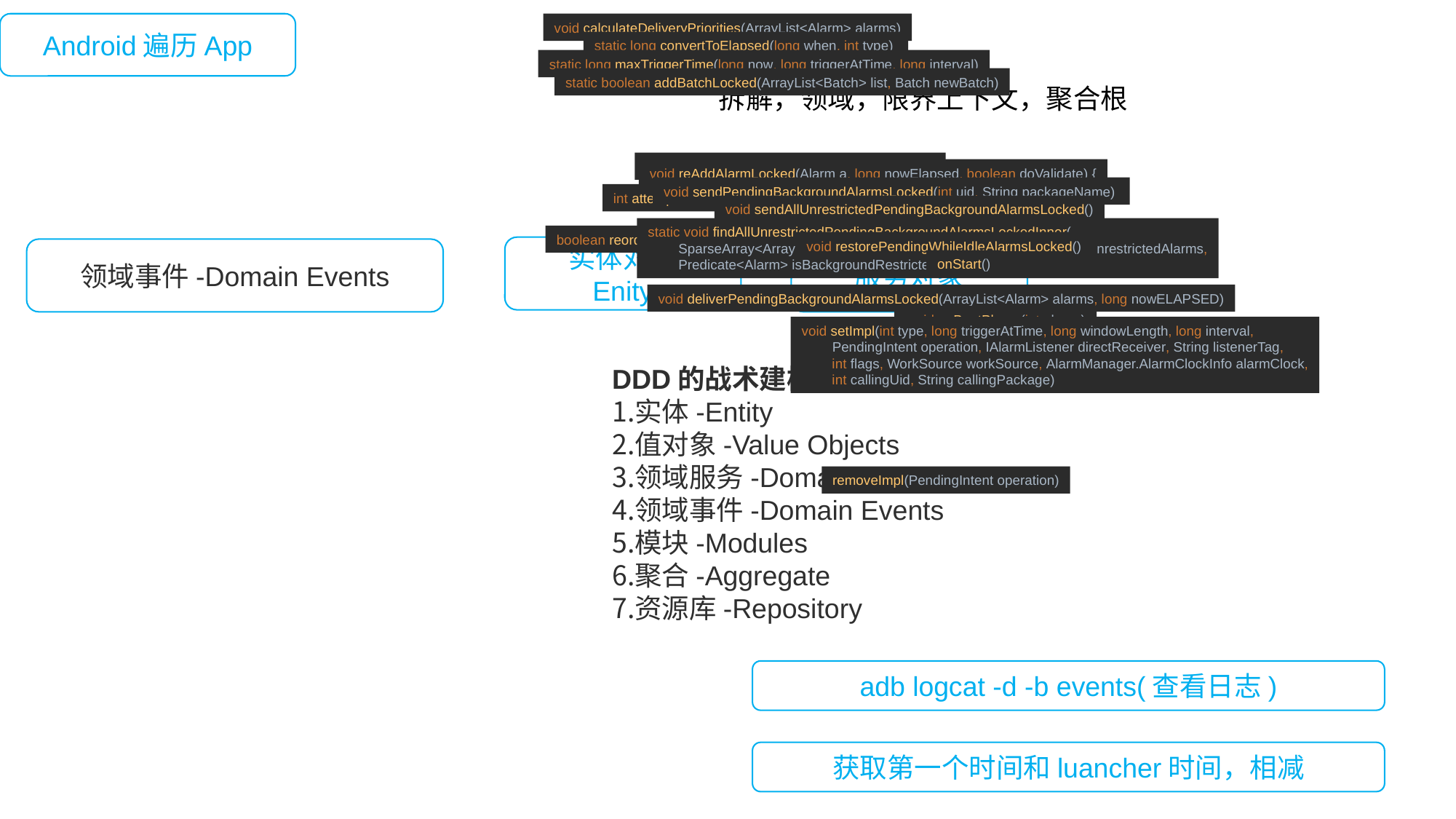

void calculateDeliveryPriorities(ArrayList<Alarm> alarms)
Android遍历App
static long convertToElapsed(long when, int type)
static long maxTriggerTime(long now, long triggerAtTime, long interval)
static boolean addBatchLocked(ArrayList<Batch> list, Batch newBatch)
拆解，领域，限界上下文，聚合根
 void insertAndBatchAlarmLocked(Alarm alarm)
void reAddAlarmLocked(Alarm a, long nowElapsed, boolean doValidate) {
void sendPendingBackgroundAlarmsLocked(int uid, String packageName)
int attemptCoalesceLocked(long whenElapsed, long maxWhen)
void sendAllUnrestrictedPendingBackgroundAlarmsLocked()
boolean reorderAlarmsBasedOnStandbyBuckets(ArraySet<Pair<String, Integer>> targetPackages)
void rebatchAllAlarmsLocked(boolean doValidate)
void restorePendingWhileIdleAlarmsLocked()
static void findAllUnrestrictedPendingBackgroundAlarmsLockedInner(
        SparseArray<ArrayList<Alarm>> pendingAlarms, ArrayList<Alarm> unrestrictedAlarms,
        Predicate<Alarm> isBackgroundRestricted)
onStart()
实体对象
Enity
领域事件-Domain Events
服务对象
void deliverPendingBackgroundAlarmsLocked(ArrayList<Alarm> alarms, long nowELAPSED)
 void onBootPhase(int phase)
void setImpl(int type, long triggerAtTime, long windowLength, long interval,
        PendingIntent operation, IAlarmListener directReceiver, String listenerTag,
        int flags, WorkSource workSource, AlarmManager.AlarmClockInfo alarmClock,
        int callingUid, String callingPackage)
setTimeImpl(long millis)
setTimeZoneImpl(String tz)
DDD的战术建模包括如下内容：
实体-Entity
值对象-Value Objects
领域服务-Domain Services
领域事件-Domain Events
模块-Modules
聚合-Aggregate
资源库-Repository
removeImpl(PendingIntent operation)
adb logcat -d -b events(查看日志)
获取第一个时间和luancher时间，相减